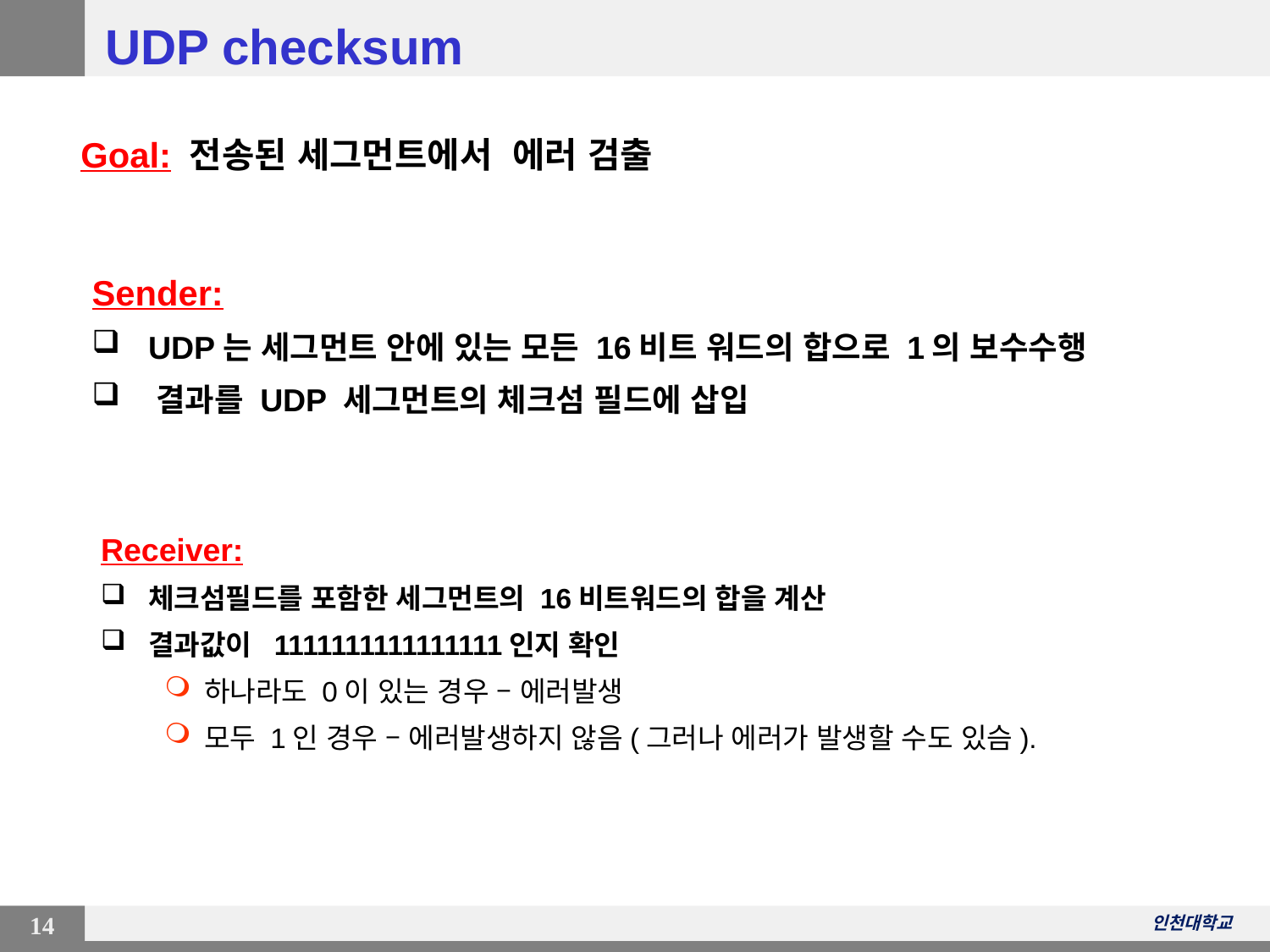

# UDP checksum
Goal: 전송된 세그먼트에서  에러 검출

Sender:
 UDP는 세그먼트 안에 있는 모든 16비트 워드의 합으로 1의 보수수행
 결과를 UDP 세그먼트의 체크섬 필드에 삽입

Receiver:
체크섬필드를 포함한 세그먼트의 16비트워드의 합을 계산
결과값이  1111111111111111인지 확인
하나라도 0이 있는 경우 – 에러발생
모두 1인 경우 – 에러발생하지 않음(그러나 에러가 발생할 수도 있슴).